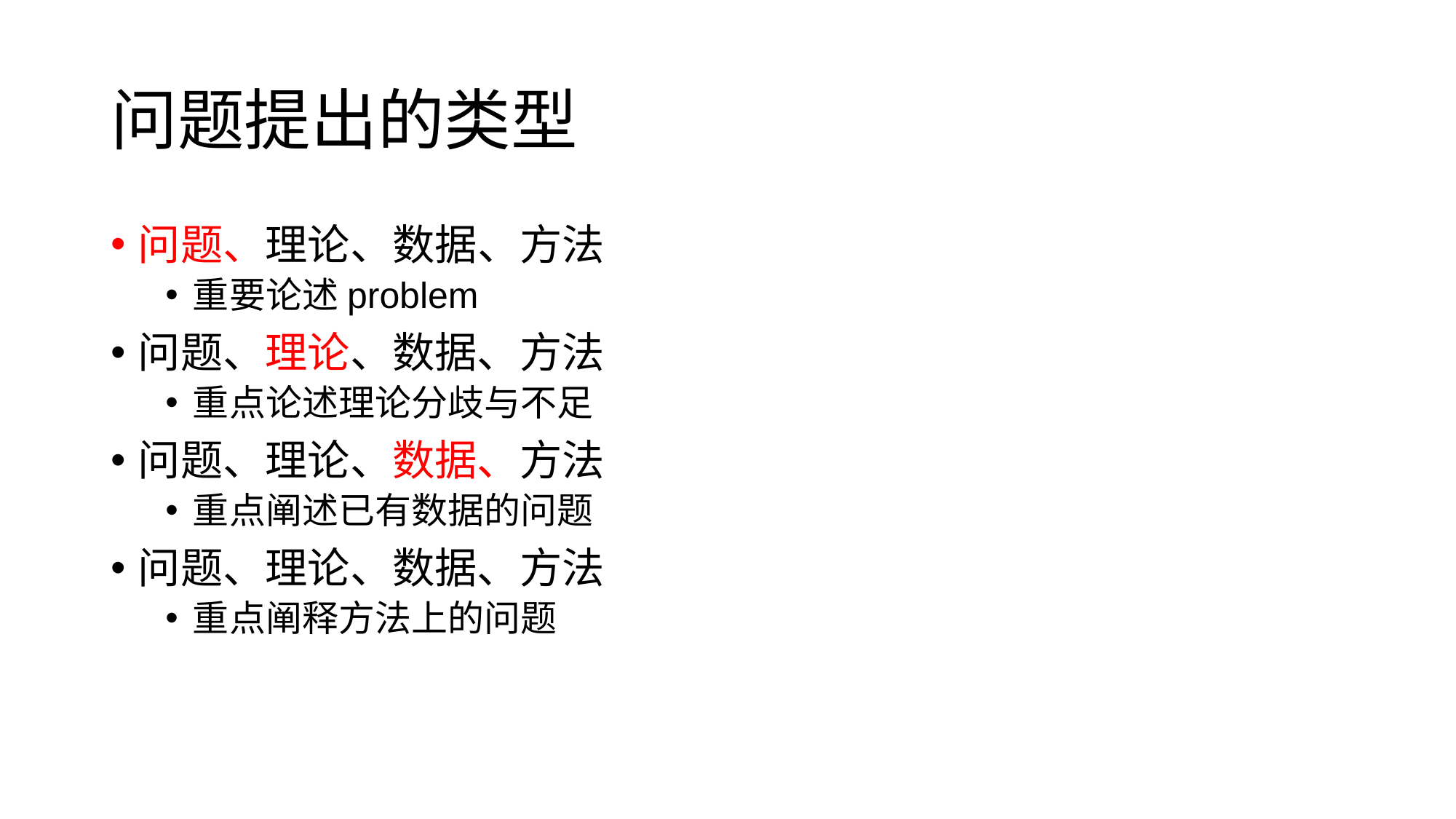

# 问题提出的类型
问题、理论、数据、方法
重要论述problem
问题、理论、数据、方法
重点论述理论分歧与不足
问题、理论、数据、方法
重点阐述已有数据的问题
问题、理论、数据、方法
重点阐释方法上的问题